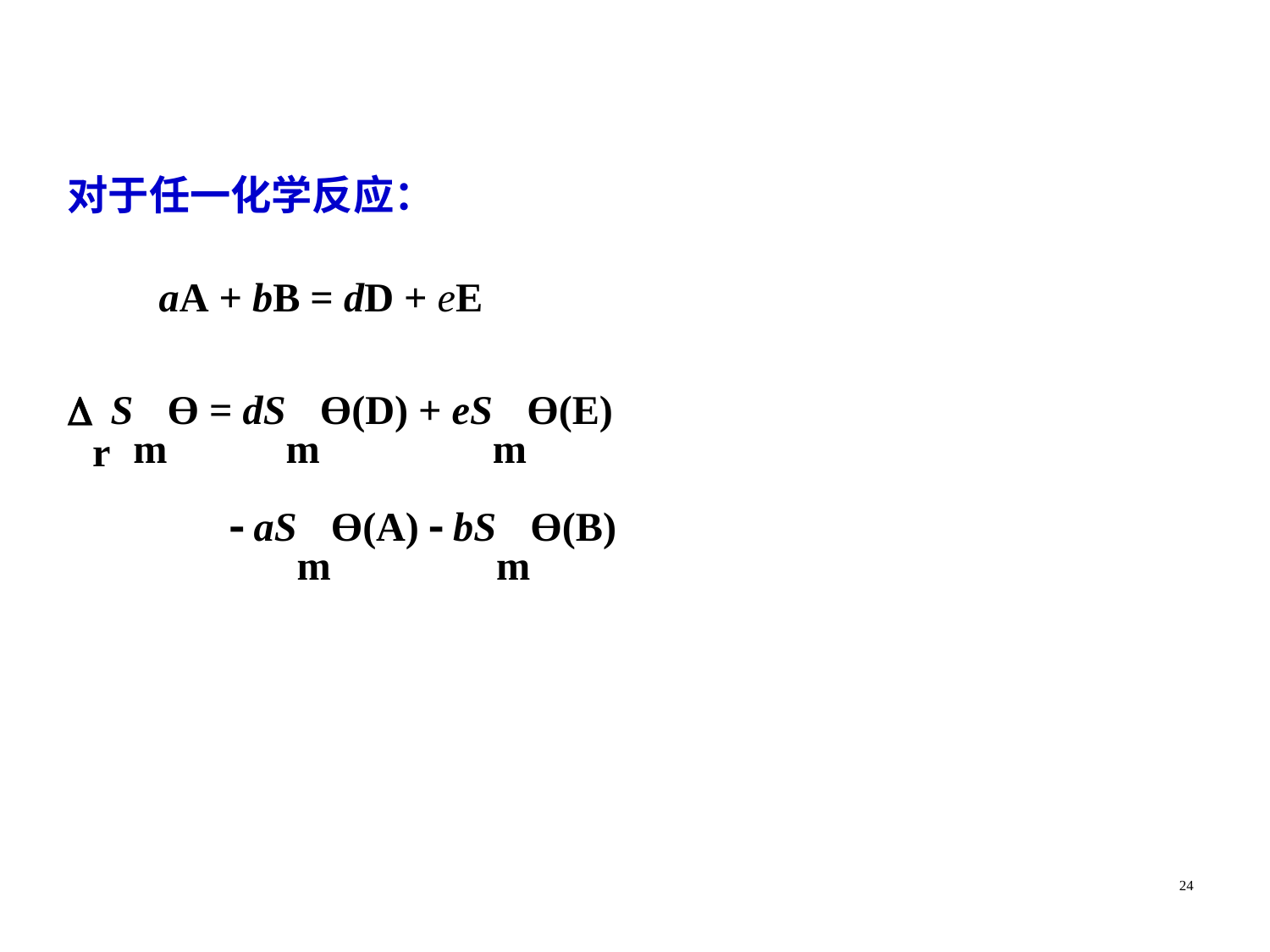

对于任一化学反应：
         aA + bB = dD + eE
ΔrSmƟ = dSmƟ(D) + eSmƟ(E)
                − aSmƟ(A) − bSmƟ(B)
24